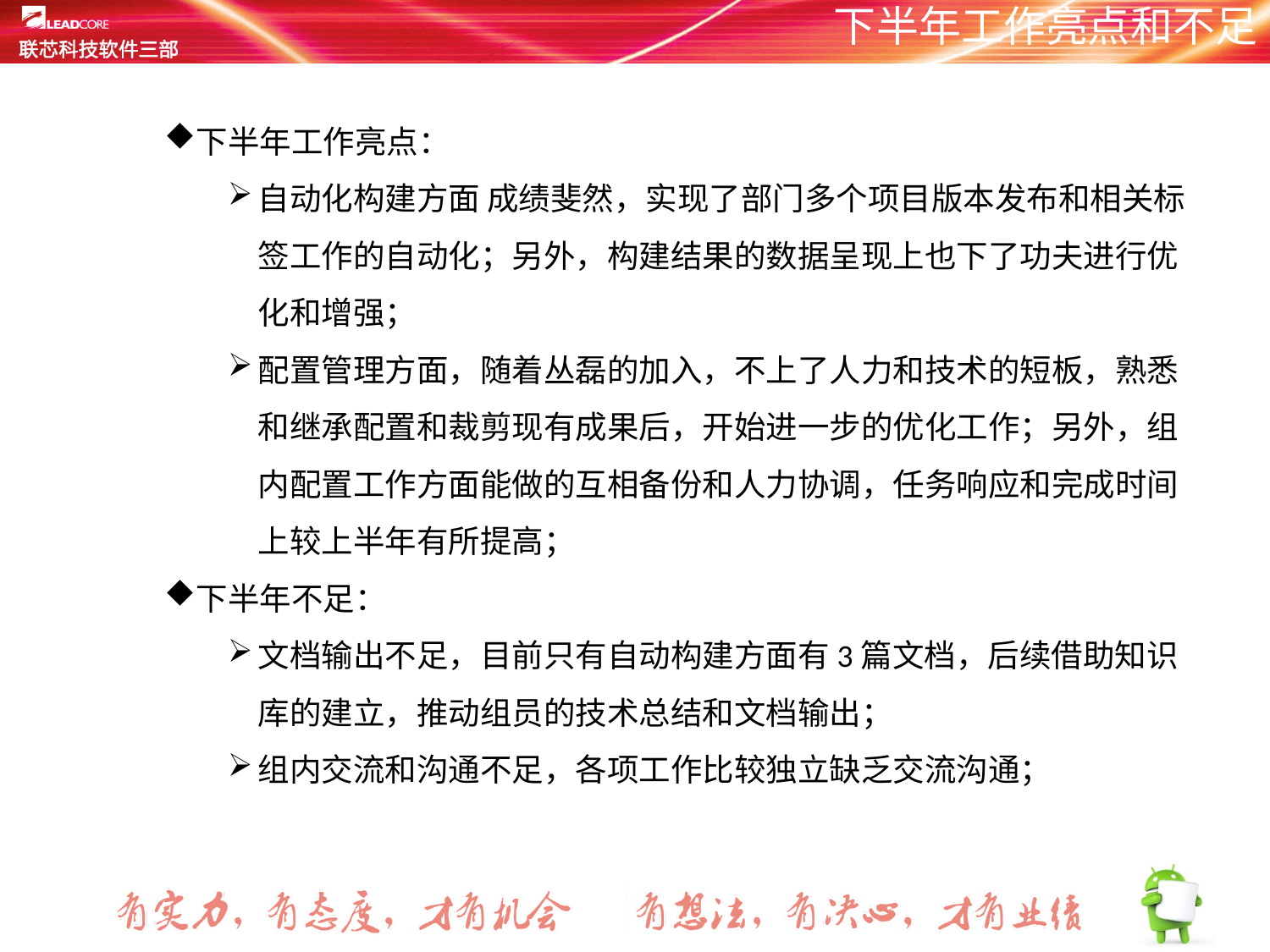

# 下半年工作亮点和不足
下半年工作亮点：
自动化构建方面 成绩斐然，实现了部门多个项目版本发布和相关标签工作的自动化；另外，构建结果的数据呈现上也下了功夫进行优化和增强；
配置管理方面，随着丛磊的加入，不上了人力和技术的短板，熟悉和继承配置和裁剪现有成果后，开始进一步的优化工作；另外，组内配置工作方面能做的互相备份和人力协调，任务响应和完成时间上较上半年有所提高；
下半年不足：
文档输出不足，目前只有自动构建方面有3篇文档，后续借助知识库的建立，推动组员的技术总结和文档输出；
组内交流和沟通不足，各项工作比较独立缺乏交流沟通；